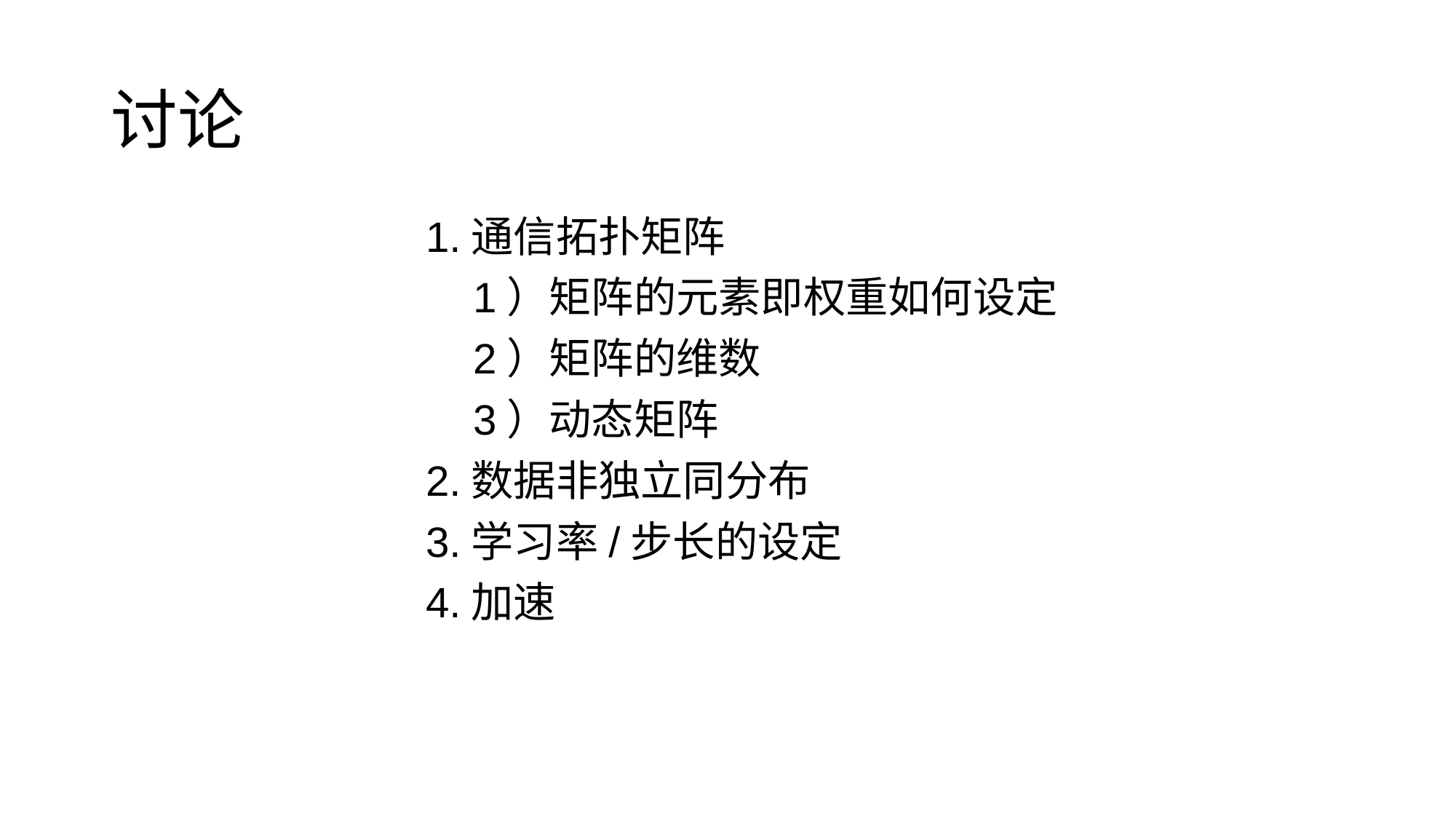

# 讨论
1.通信拓扑矩阵
    1）矩阵的元素即权重如何设定
    2）矩阵的维数
    3）动态矩阵
2.数据非独立同分布
3.学习率/步长的设定
4.加速